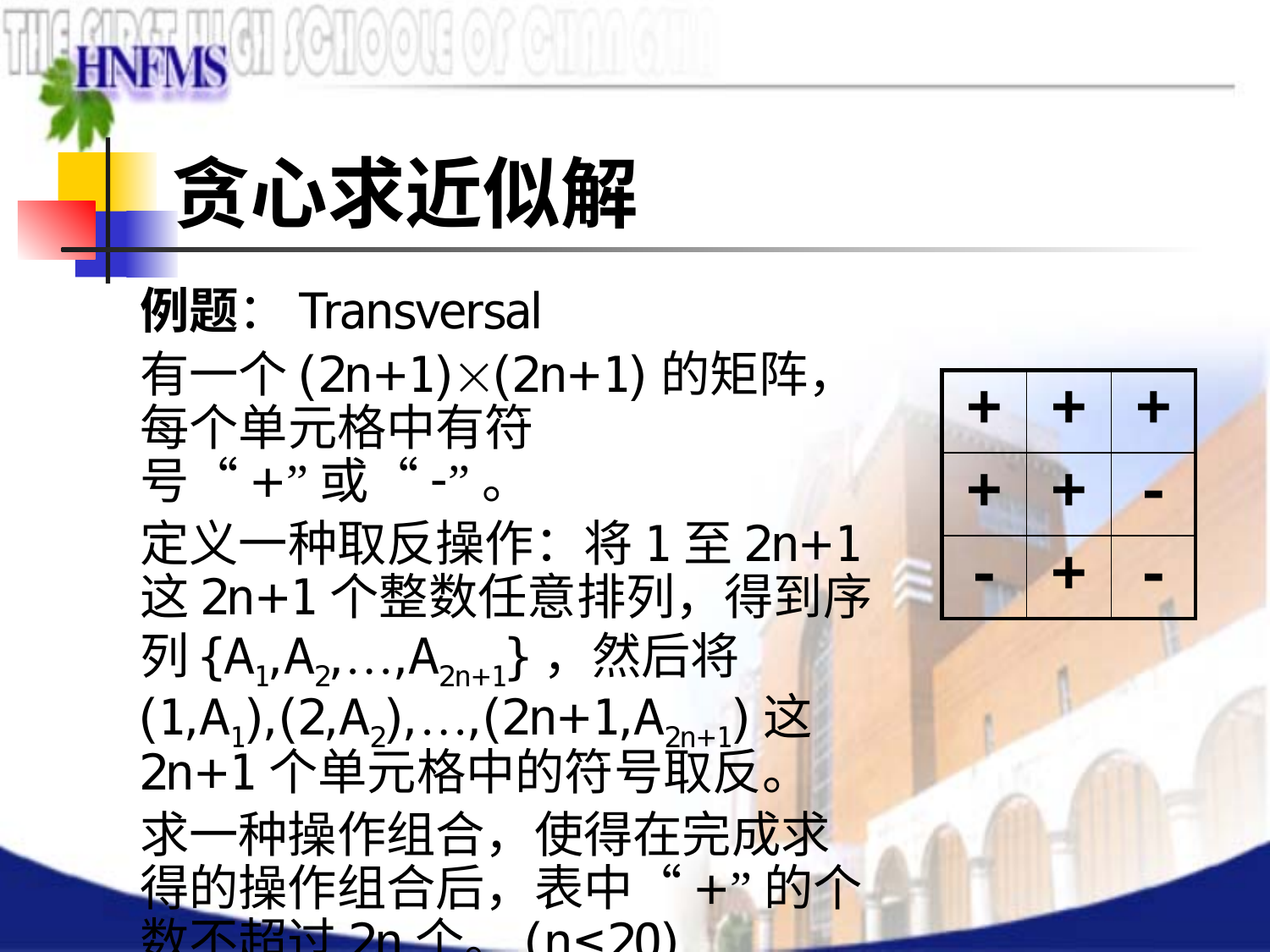

# 贪心求近似解
例题：Transversal
有一个(2n+1)×(2n+1)的矩阵，每个单元格中有符号“+”或“-”。
定义一种取反操作：将1至2n+1这2n+1个整数任意排列，得到序列{A1,A2,…,A2n+1}，然后将(1,A1),(2,A2),…,(2n+1,A2n+1)这2n+1个单元格中的符号取反。
求一种操作组合，使得在完成求得的操作组合后，表中“+”的个数不超过2n个。(n≤20)
| + | + | + |
| --- | --- | --- |
| + | + | - |
| - | + | - |